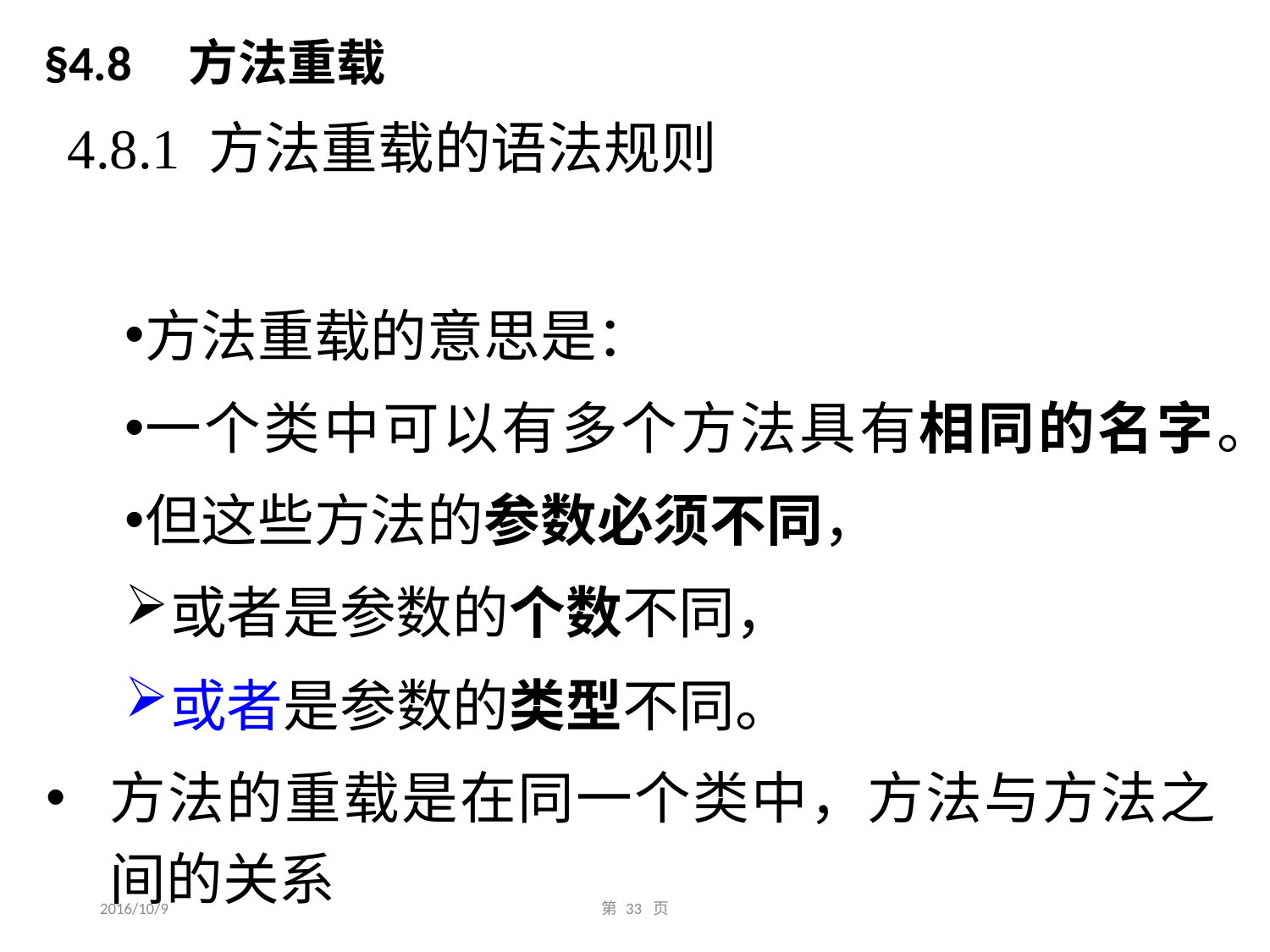

§4.8    方法重载
4.8.1 方法重载的语法规则
方法重载的意思是：
一个类中可以有多个方法具有相同的名字。
但这些方法的参数必须不同，
或者是参数的个数不同，
或者是参数的类型不同。
方法的重载是在同一个类中，方法与方法之间的关系
2016/10/9
第 33  页